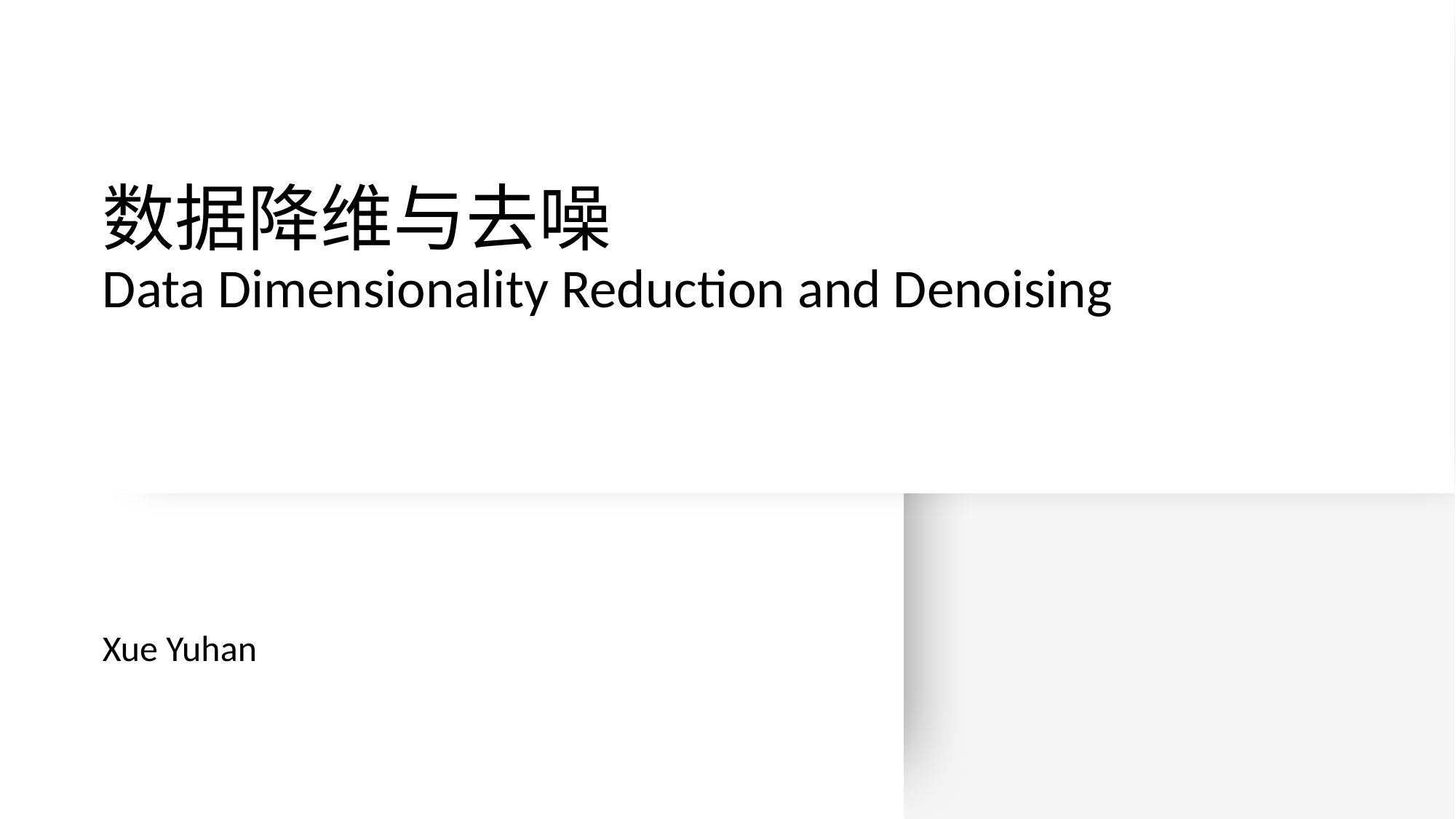

# 数据降维与去噪 Data Dimensionality Reduction and Denoising
Xue Yuhan